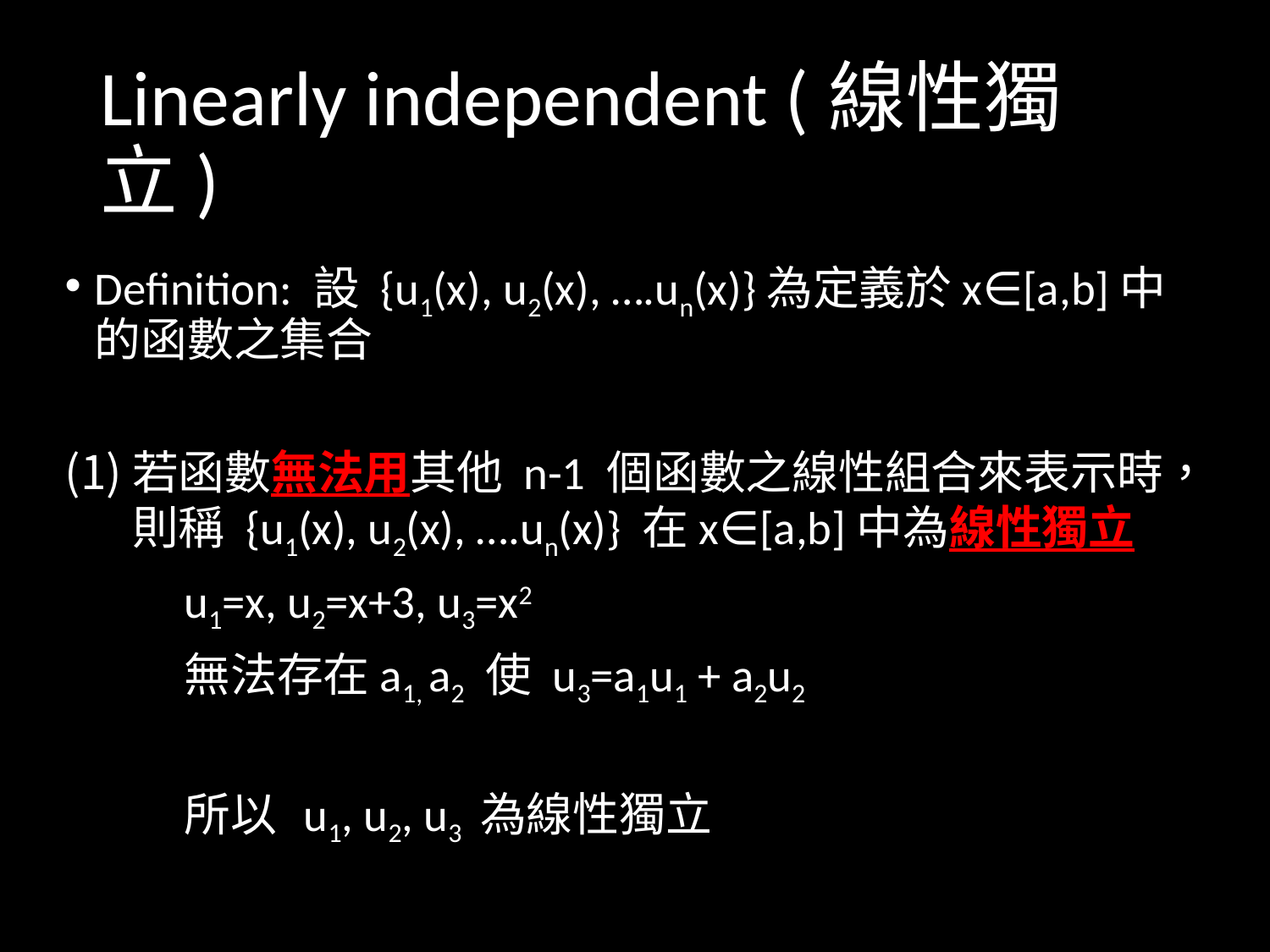

# Linearly independent (線性獨立)
Definition: 設 {u1(x), u2(x), ….un(x)}為定義於x∈[a,b]中的函數之集合

若函數無法用其他 n-1 個函數之線性組合來表示時，則稱 {u1(x), u2(x), ….un(x)} 在x∈[a,b]中為線性獨立
	u1=x, u2=x+3, u3=x2
	無法存在a1, a2 使 u3=a1u1 + a2u2

	所以	u1, u2, u3  為線性獨立